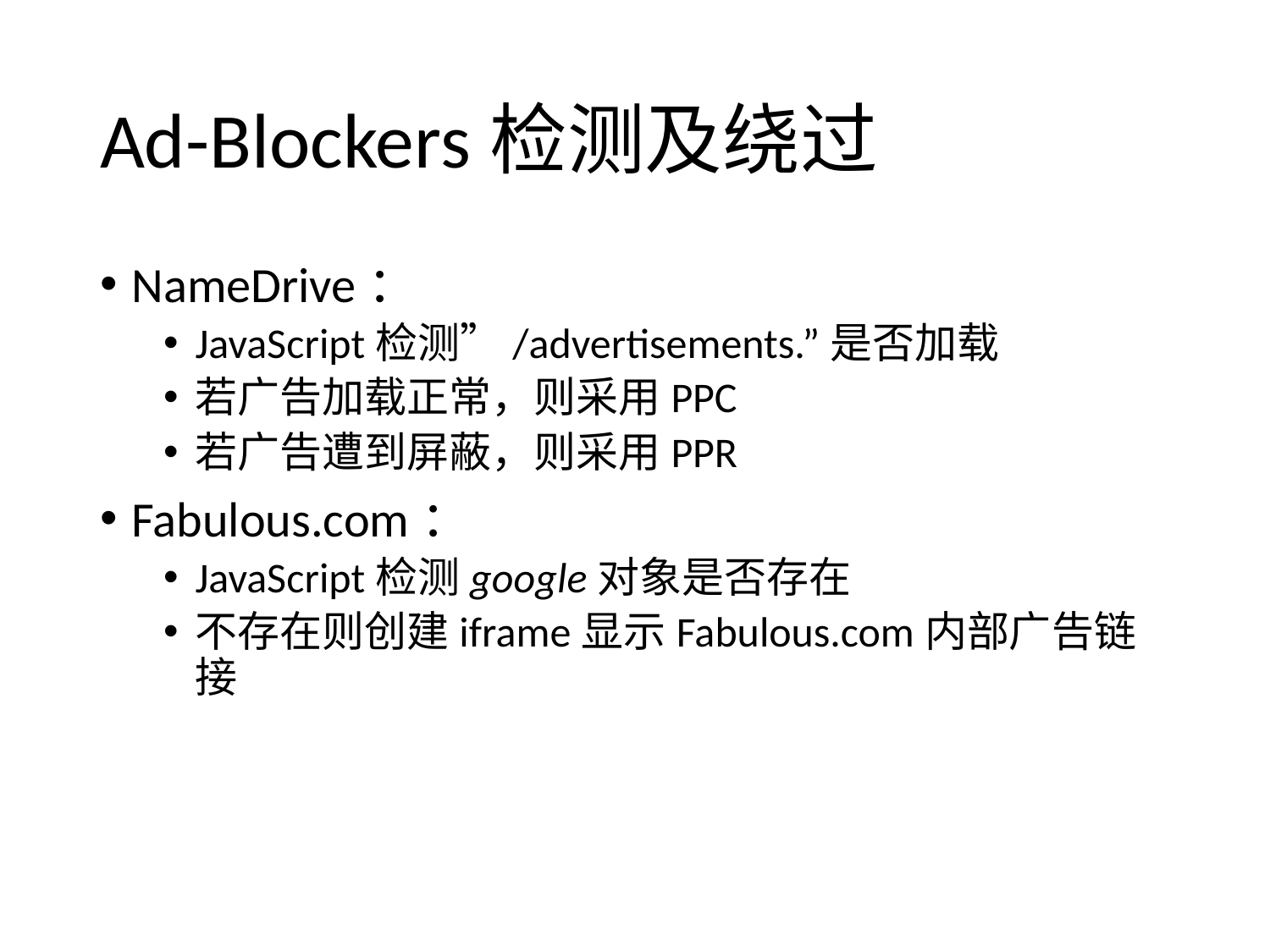

# Ad-Blockers检测及绕过
NameDrive：
JavaScript检测”/advertisements.”是否加载
若广告加载正常，则采用PPC
若广告遭到屏蔽，则采用PPR
Fabulous.com：
JavaScript检测google对象是否存在
不存在则创建iframe显示Fabulous.com内部广告链接